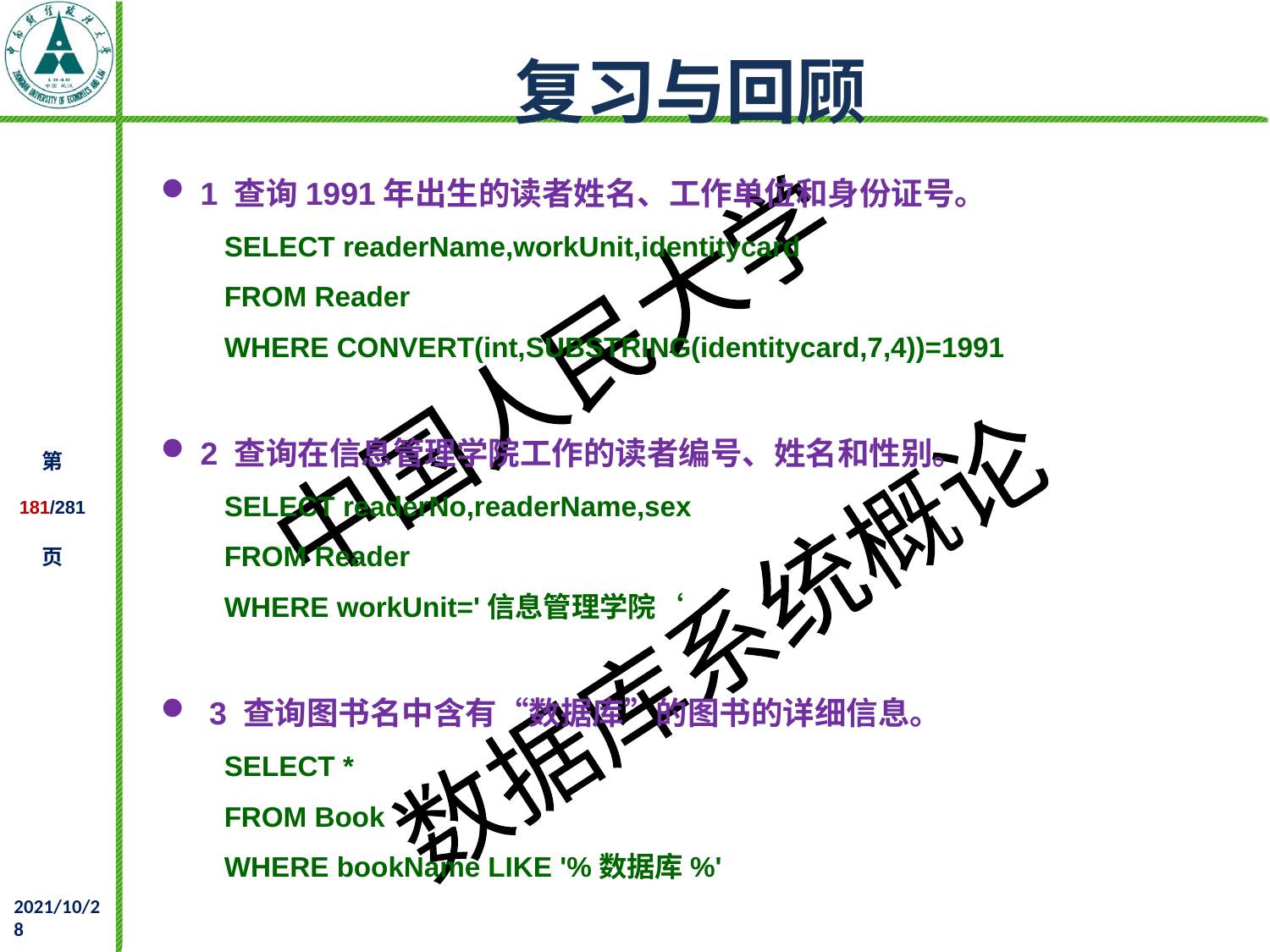

# 复习与回顾
1 查询1991年出生的读者姓名、工作单位和身份证号。
SELECT readerName,workUnit,identitycard
FROM Reader
WHERE CONVERT(int,SUBSTRING(identitycard,7,4))=1991

2 查询在信息管理学院工作的读者编号、姓名和性别。
SELECT readerNo,readerName,sex
FROM Reader
WHERE workUnit='信息管理学院‘

 3 查询图书名中含有“数据库”的图书的详细信息。
SELECT *
FROM Book
WHERE bookName LIKE '%数据库%'

2021/10/28